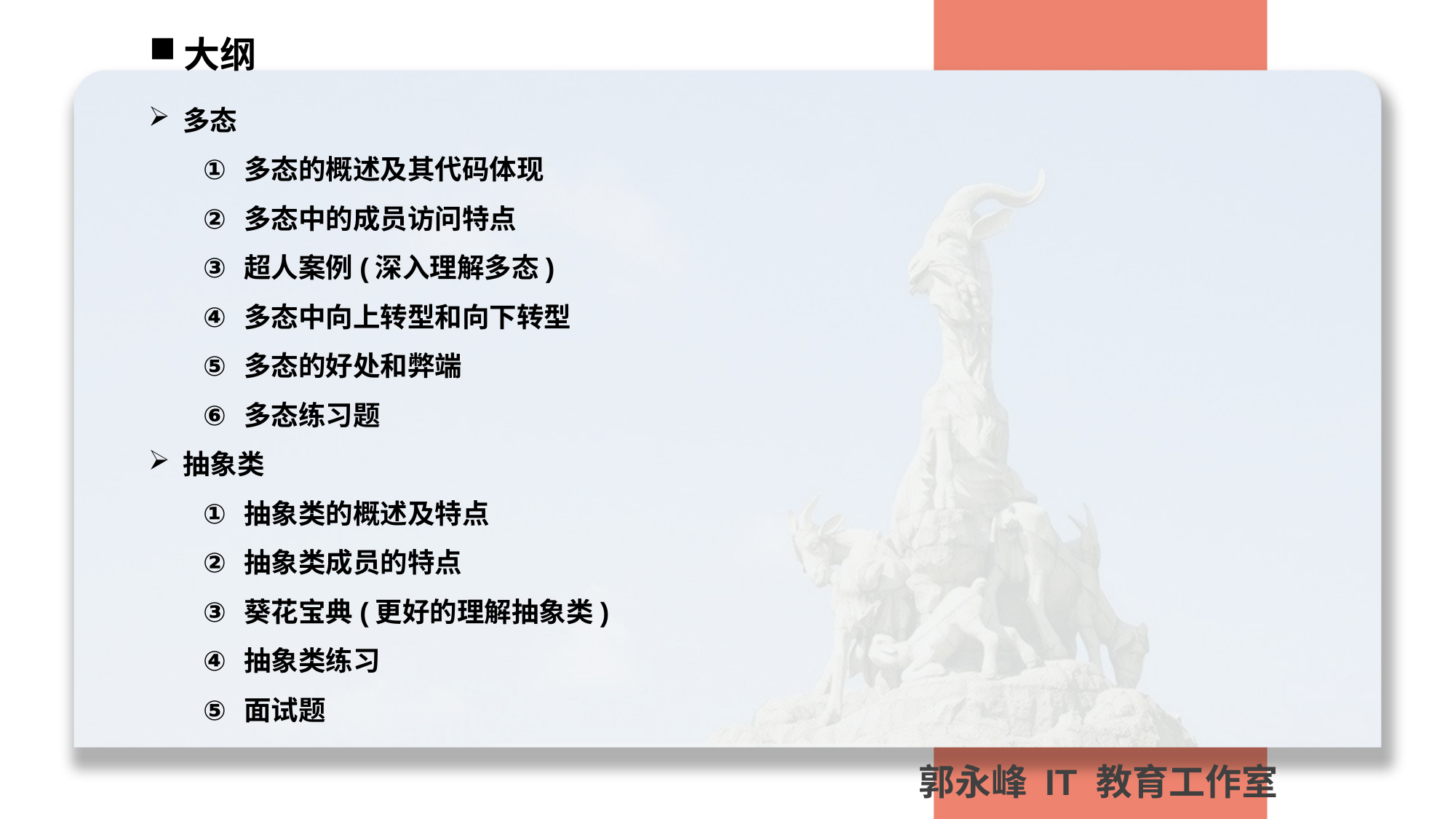

大纲
多态
多态的概述及其代码体现
多态中的成员访问特点
超人案例(深入理解多态)
多态中向上转型和向下转型
多态的好处和弊端
多态练习题
抽象类
抽象类的概述及特点
抽象类成员的特点
葵花宝典(更好的理解抽象类)
抽象类练习
面试题